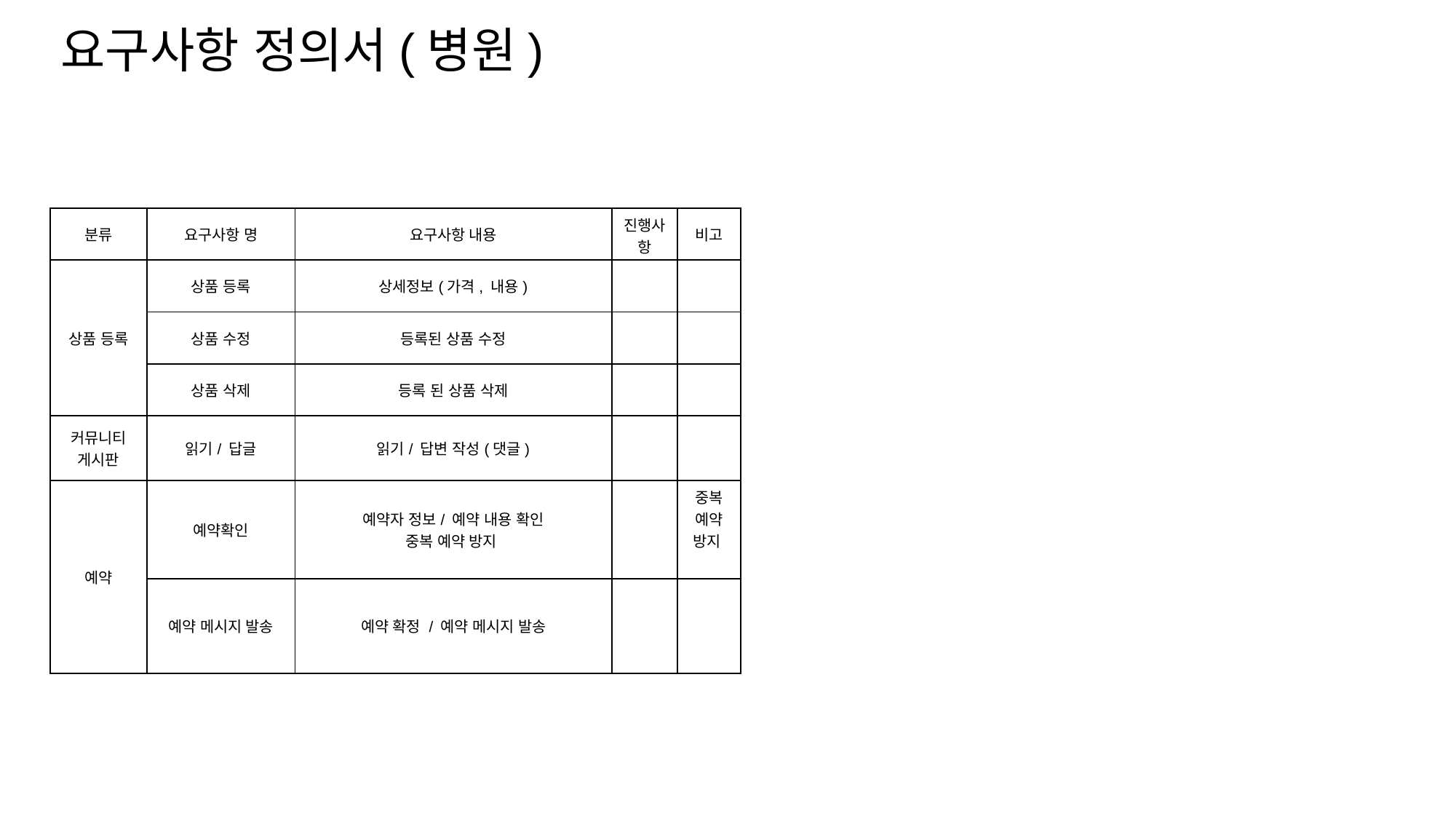

요구사항 정의서(병원)
| 분류 | 요구사항 명 | 요구사항 내용 | 진행사항 | 비고 |
| --- | --- | --- | --- | --- |
| 상품 등록 | 상품 등록 | 상세정보(가격, 내용) |  |  |
|  | 상품 수정 | 등록된 상품 수정 |  |  |
|  | 상품 삭제 | 등록 된 상품 삭제 |  |  |
| 커뮤니티 게시판 | 읽기/ 답글 | 읽기/ 답변 작성(댓글) |  |  |
| 예약 | 예약확인 | 예약자 정보/ 예약 내용 확인 중복 예약 방지 |  | 중복 예약 방지 |
|  | 예약 메시지 발송 | 예약 확정 / 예약 메시지 발송 |  |  |